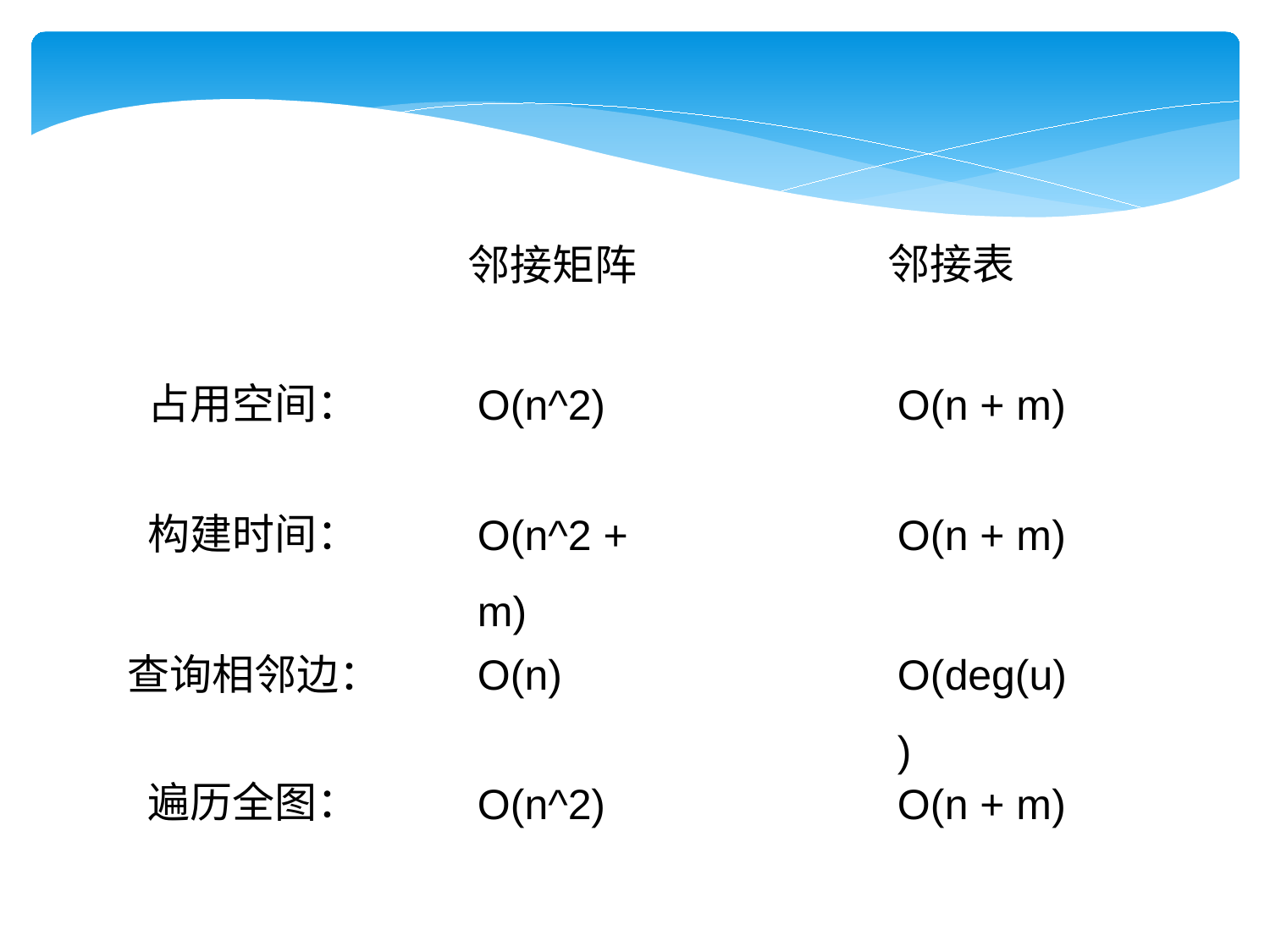

邻接表
邻接矩阵
占用空间：
O(n^2)
O(n + m)
构建时间：
O(n^2 + m)
O(n + m)
查询相邻边：
O(deg(u))
O(n)
遍历全图：
O(n^2)
O(n + m)